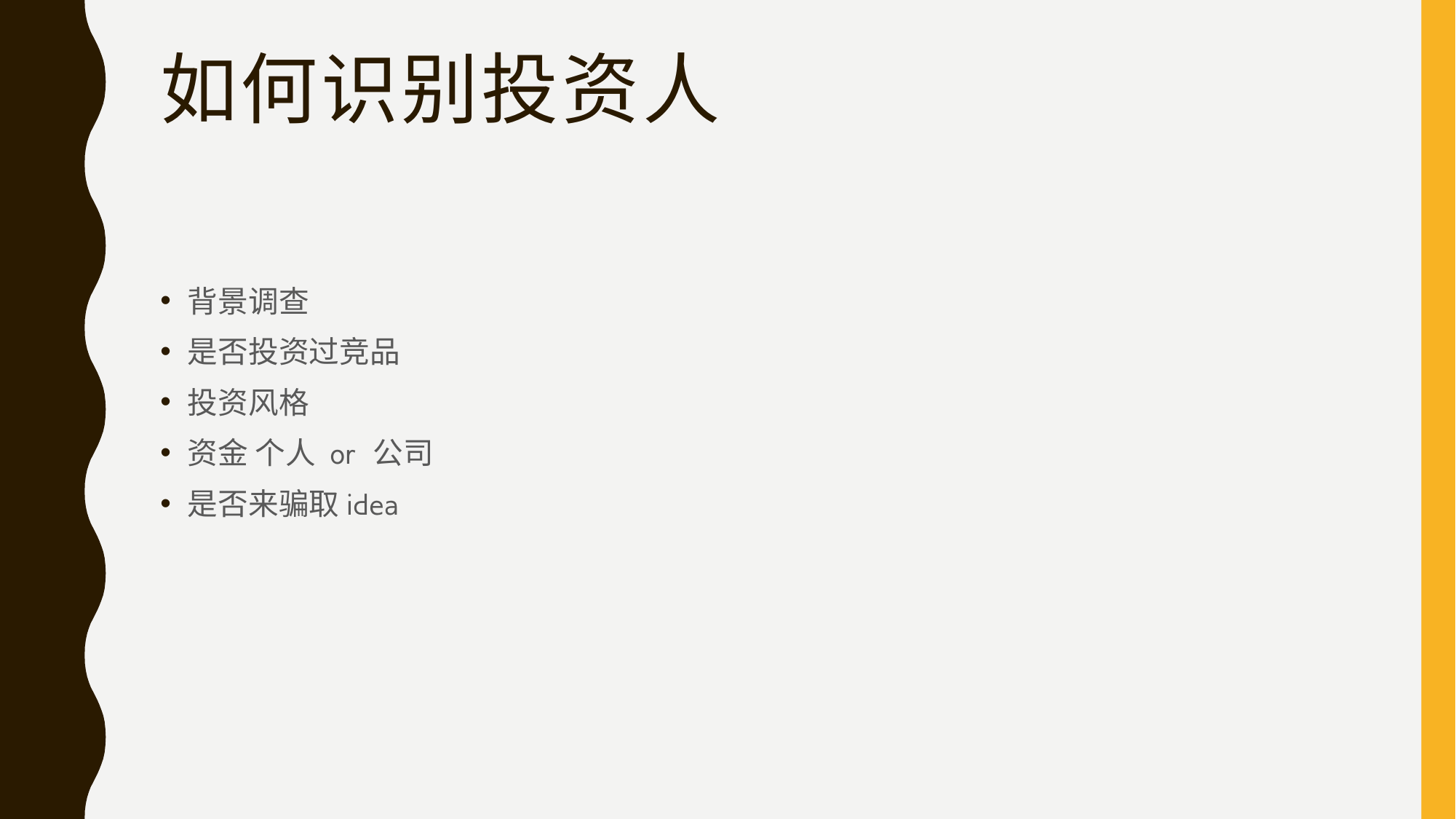

# 如何识别投资人
背景调查
是否投资过竞品
投资风格
资金 个人 or 公司
是否来骗取idea